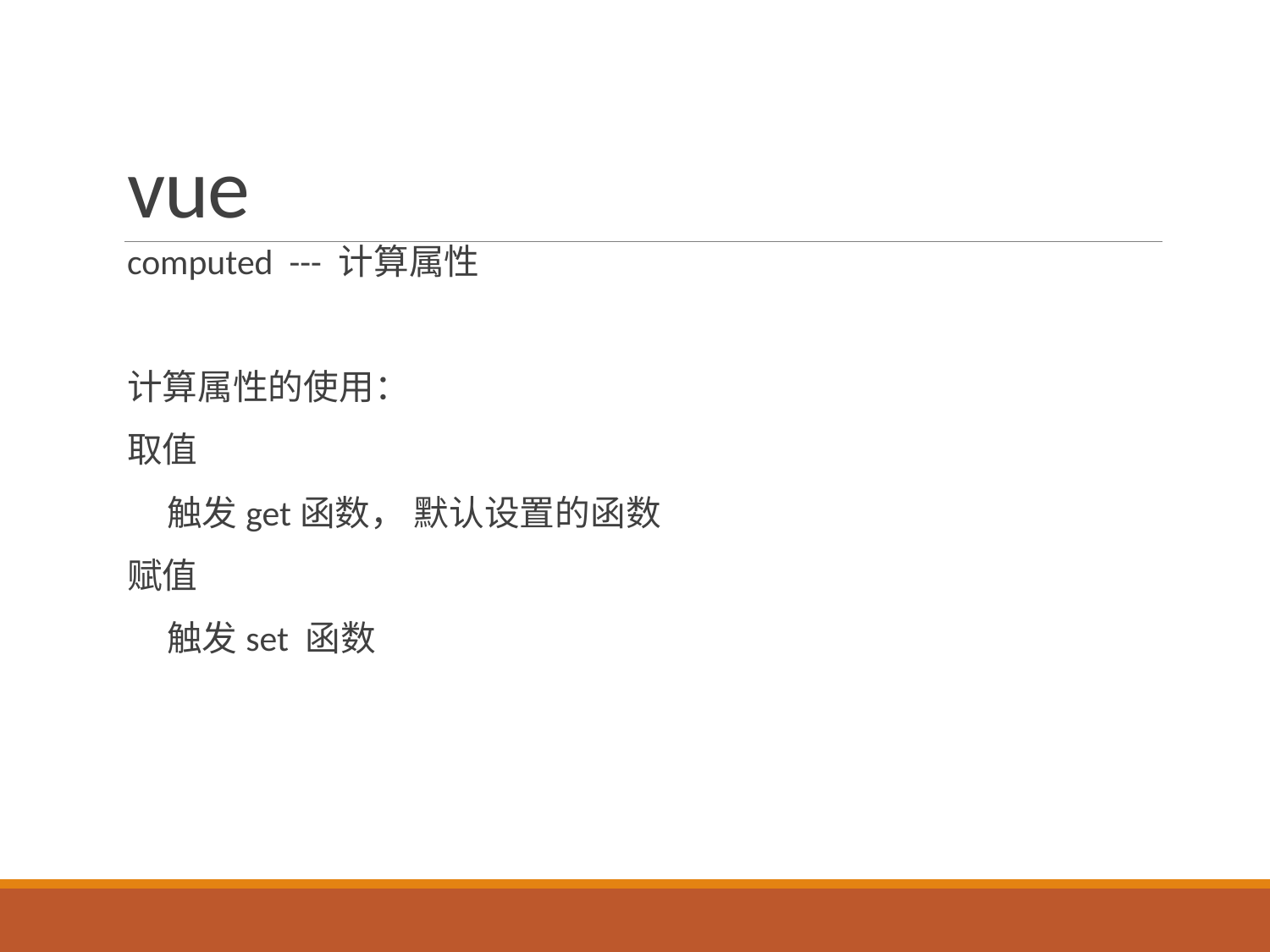

# vue
computed  --- 计算属性

计算属性的使用：
取值
    触发get函数， 默认设置的函数
赋值
    触发set 函数